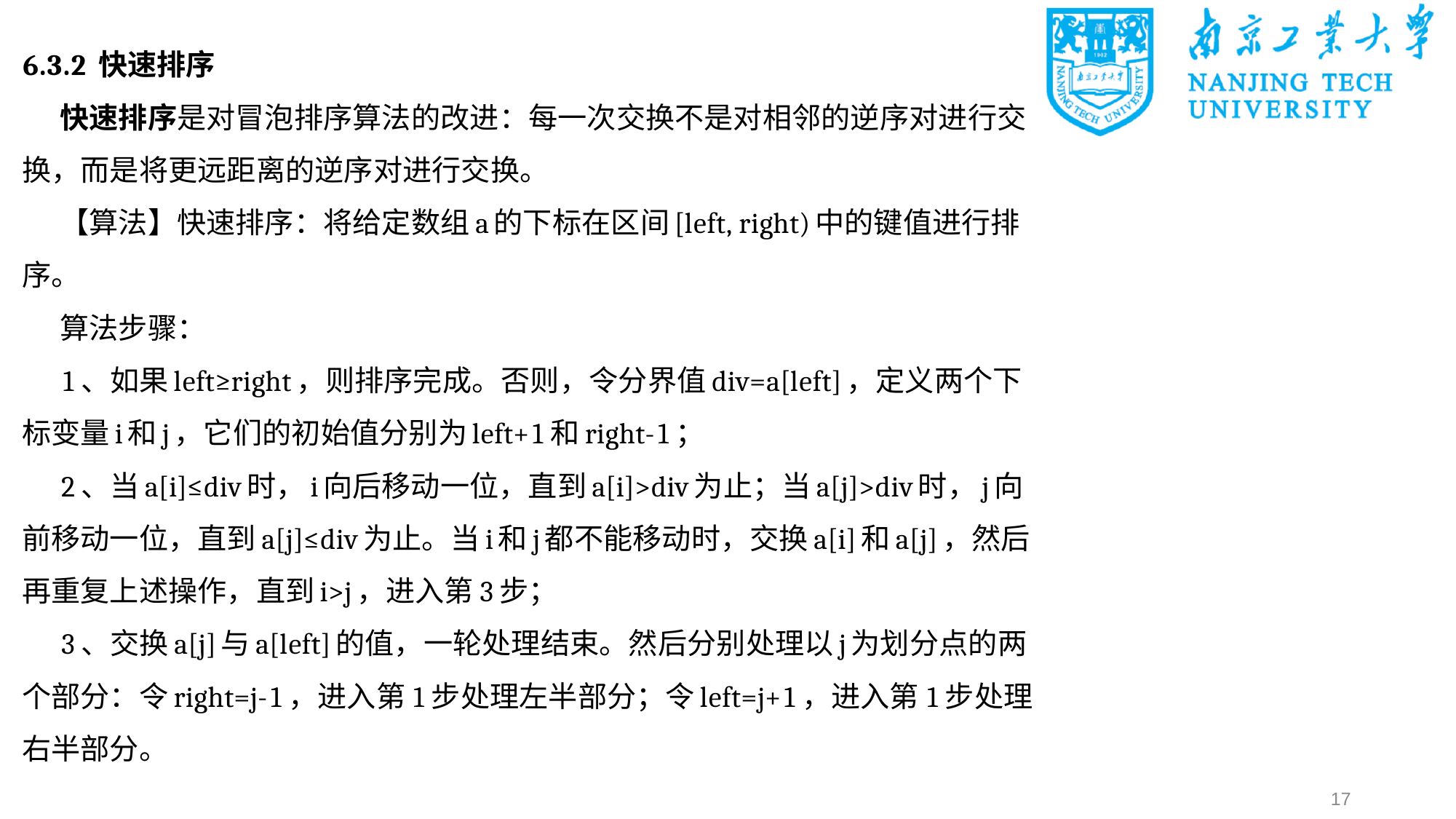

6.3.2 快速排序
快速排序是对冒泡排序算法的改进：每一次交换不是对相邻的逆序对进行交换，而是将更远距离的逆序对进行交换。
【算法】快速排序：将给定数组a的下标在区间[left, right)中的键值进行排序。
算法步骤：
1、如果left≥right，则排序完成。否则，令分界值div=a[left]，定义两个下标变量i和j，它们的初始值分别为left+1和right-1；
2、当a[i]≤div时，i向后移动一位，直到a[i]>div为止；当a[j]>div时，j向前移动一位，直到a[j]≤div为止。当i和j都不能移动时，交换a[i]和a[j]，然后再重复上述操作，直到i>j，进入第3步；
3、交换a[j]与a[left]的值，一轮处理结束。然后分别处理以j为划分点的两个部分：令right=j-1，进入第1步处理左半部分；令left=j+1，进入第1步处理右半部分。

17